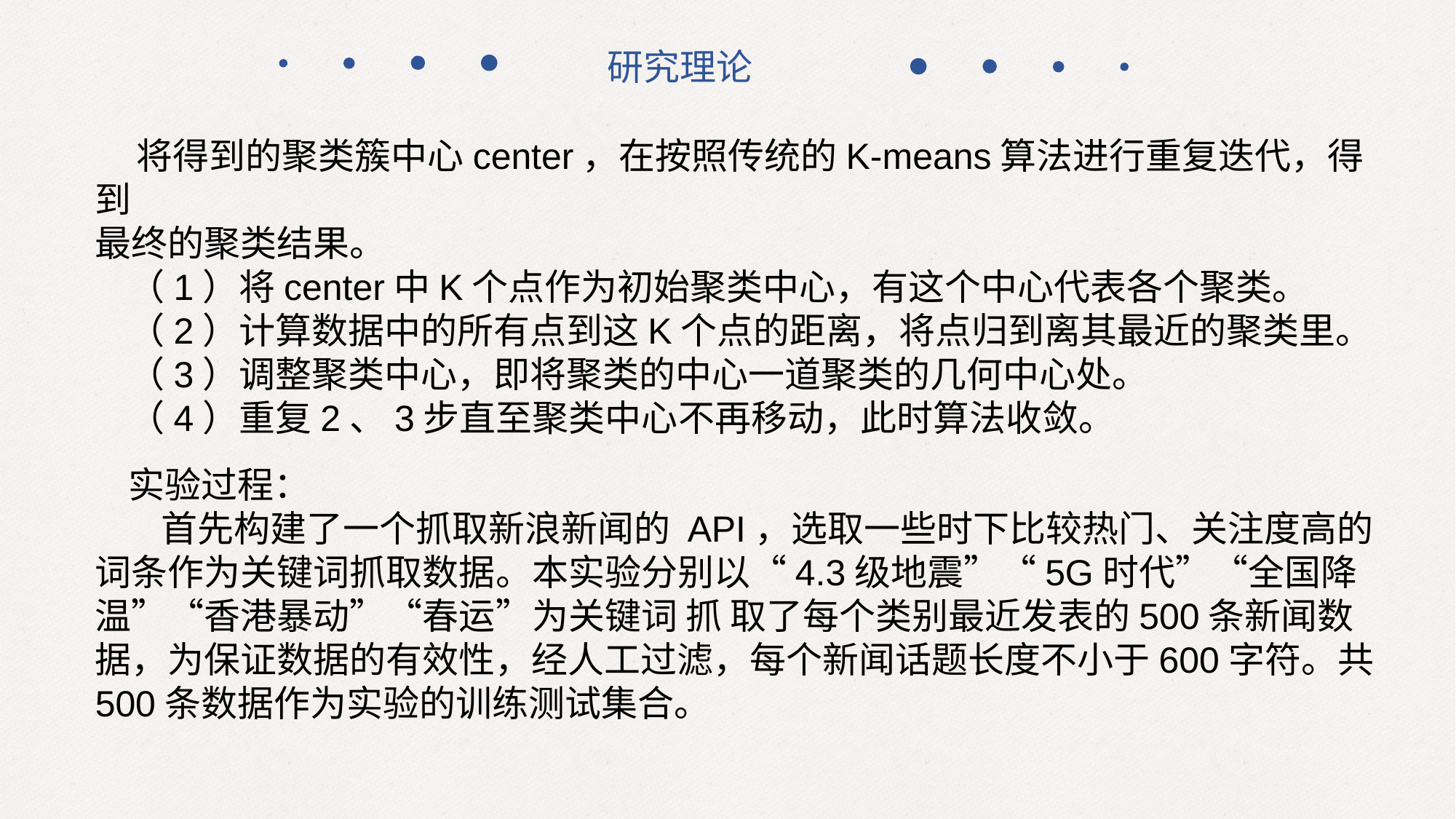

研究理论

    将得到的聚类簇中心center，在按照传统的K-means算法进行重复迭代，得到
最终的聚类结果。
   （1）将center中K个点作为初始聚类中心，有这个中心代表各个聚类。
   （2）计算数据中的所有点到这K个点的距离，将点归到离其最近的聚类里。
   （3）调整聚类中心，即将聚类的中心一道聚类的几何中心处。
   （4）重复2、3步直至聚类中心不再移动，此时算法收敛。
   实验过程：
       首先构建了一个抓取新浪新闻的 API，选取一些时下比较热门、关注度高的词条作为关键词抓取数据。本实验分别以“4.3级地震”“5G时代”“全国降温”“香港暴动”“春运”为关键词 抓 取了每个类别最近发表的500条新闻数据，为保证数据的有效性，经人工过滤，每个新闻话题长度不小于600字符。共500条数据作为实验的训练测试集合。